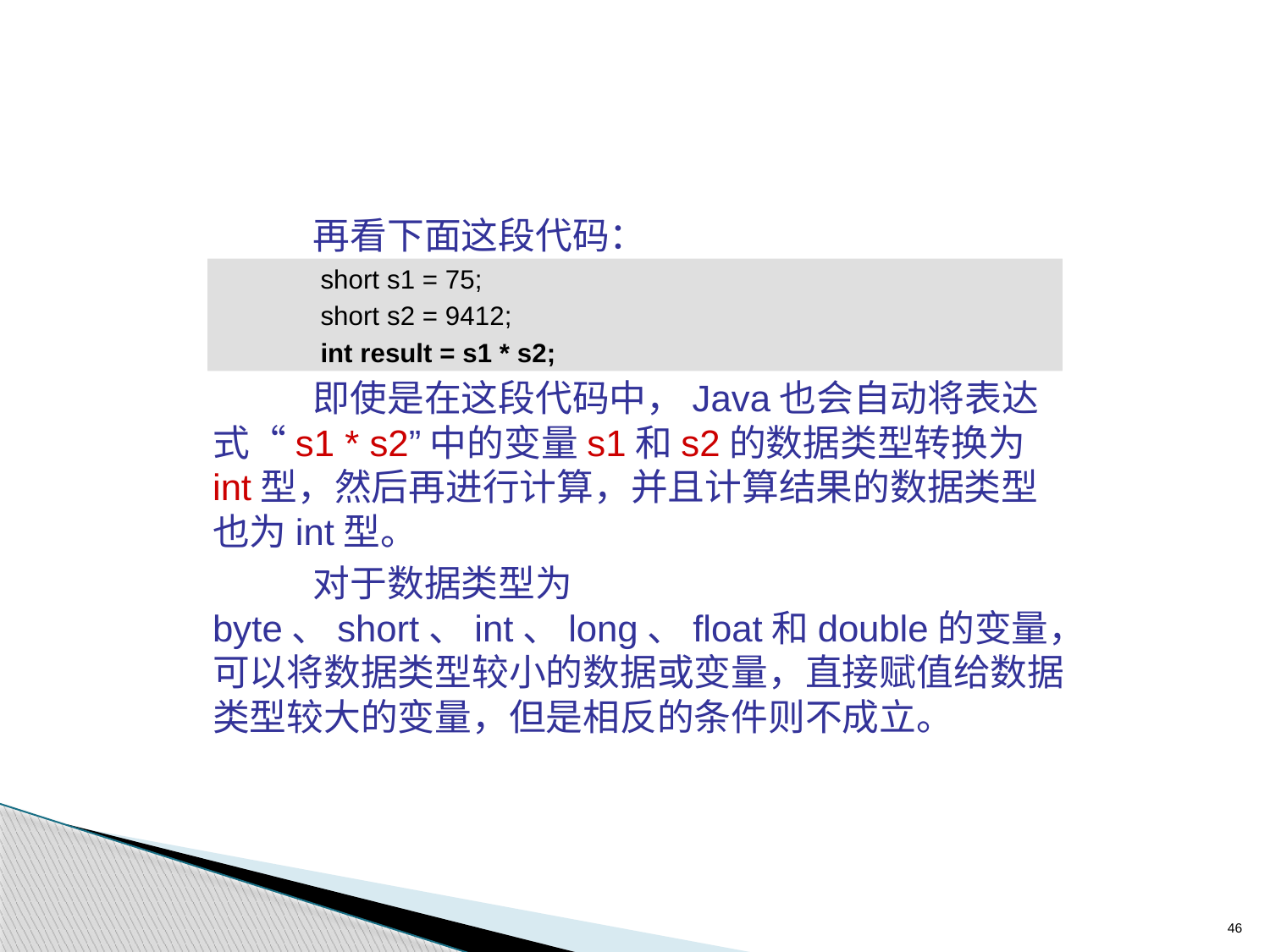

再看下面这段代码：

即使是在这段代码中，Java也会自动将表达式“s1 * s2”中的变量s1和s2的数据类型转换为int型，然后再进行计算，并且计算结果的数据类型也为int型。
对于数据类型为byte、short、int、long、float和double的变量，可以将数据类型较小的数据或变量，直接赋值给数据类型较大的变量，但是相反的条件则不成立。
short s1 = 75;
short s2 = 9412;
int result = s1 * s2;
46